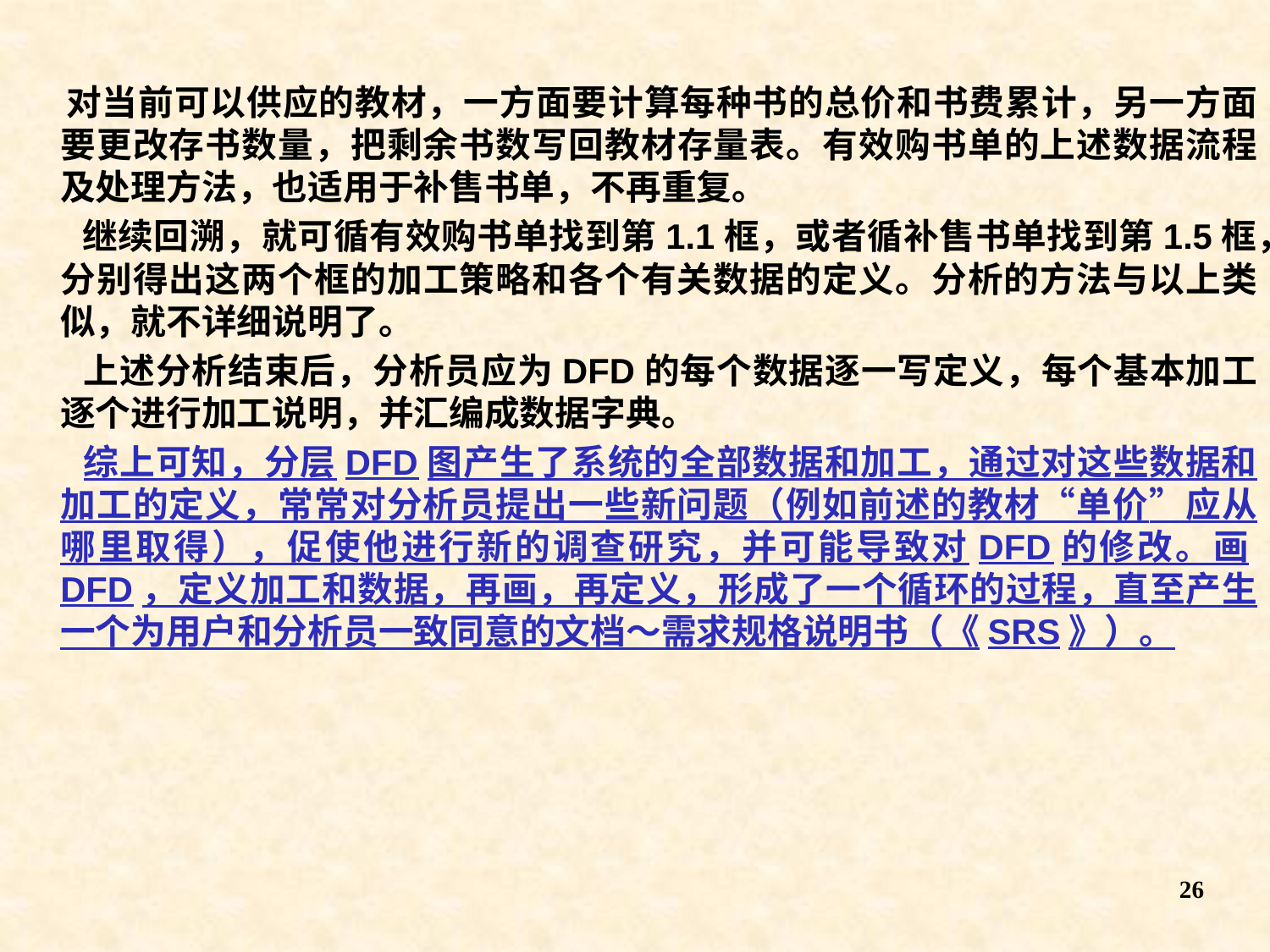

对当前可以供应的教材，一方面要计算每种书的总价和书费累计，另一方面要更改存书数量，把剩余书数写回教材存量表。有效购书单的上述数据流程及处理方法，也适用于补售书单，不再重复。
       继续回溯，就可循有效购书单找到第1.1框，或者循补售书单找到第1.5框，分别得出这两个框的加工策略和各个有关数据的定义。分析的方法与以上类似，就不详细说明了。
       上述分析结束后，分析员应为DFD的每个数据逐一写定义，每个基本加工逐个进行加工说明，并汇编成数据字典。
       综上可知，分层DFD图产生了系统的全部数据和加工，通过对这些数据和加工的定义，常常对分析员提出一些新问题（例如前述的教材“单价”应从哪里取得），促使他进行新的调查研究，并可能导致对DFD的修改。画DFD，定义加工和数据，再画，再定义，形成了一个循环的过程，直至产生一个为用户和分析员一致同意的文档～需求规格说明书（《SRS》）。
26